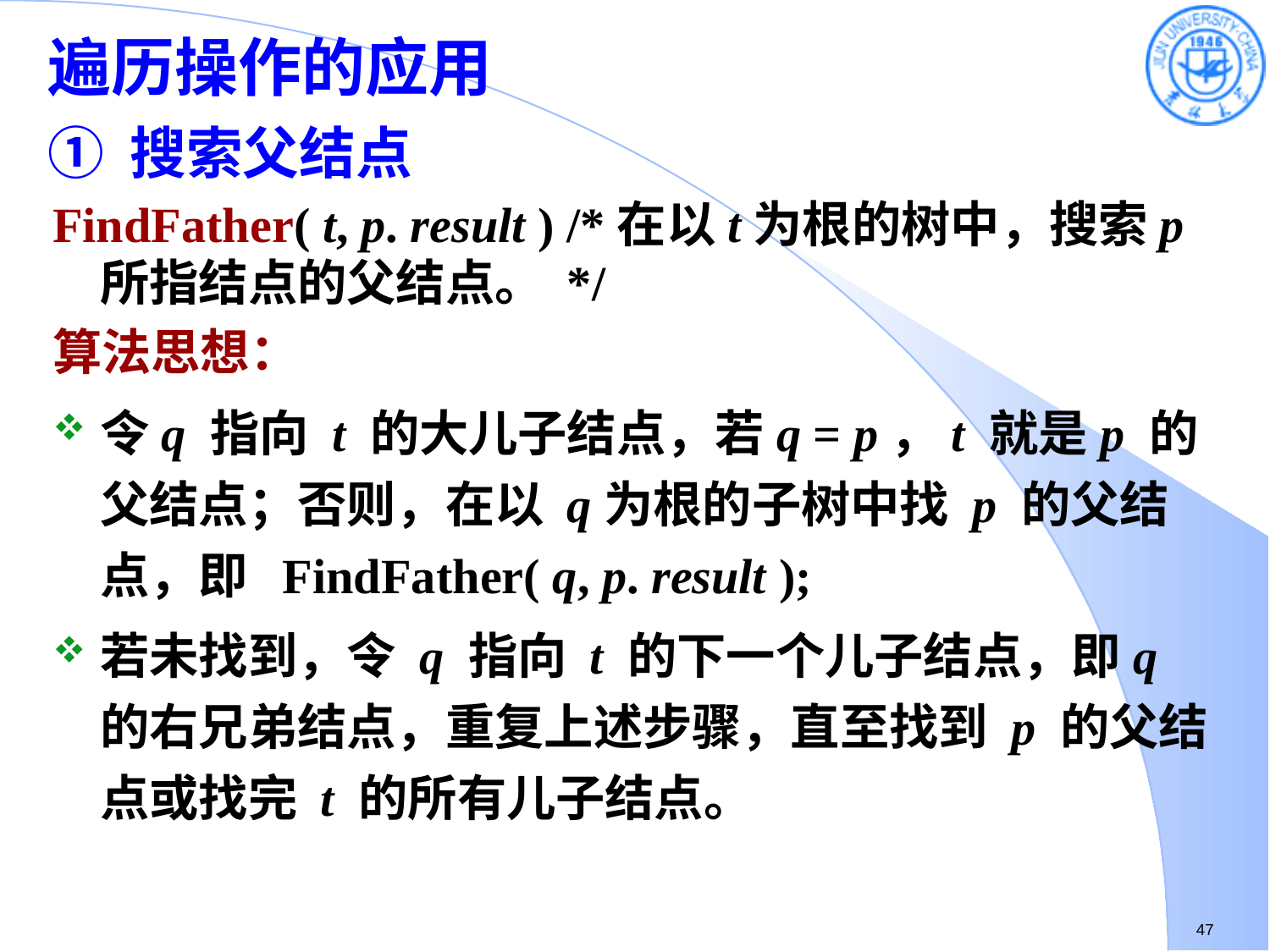

# 遍历操作的应用 ①  搜索父结点
FindFather( t, p. result ) /*在以t为根的树中，搜索p所指结点的父结点。 */
算法思想：
令q 指向 t 的大儿子结点，若q = p，t 就是p 的父结点；否则，在以 q为根的子树中找 p 的父结点，即  FindFather( q, p. result );
若未找到，令 q 指向 t 的下一个儿子结点，即q 的右兄弟结点，重复上述步骤，直至找到 p 的父结点或找完 t 的所有儿子结点。